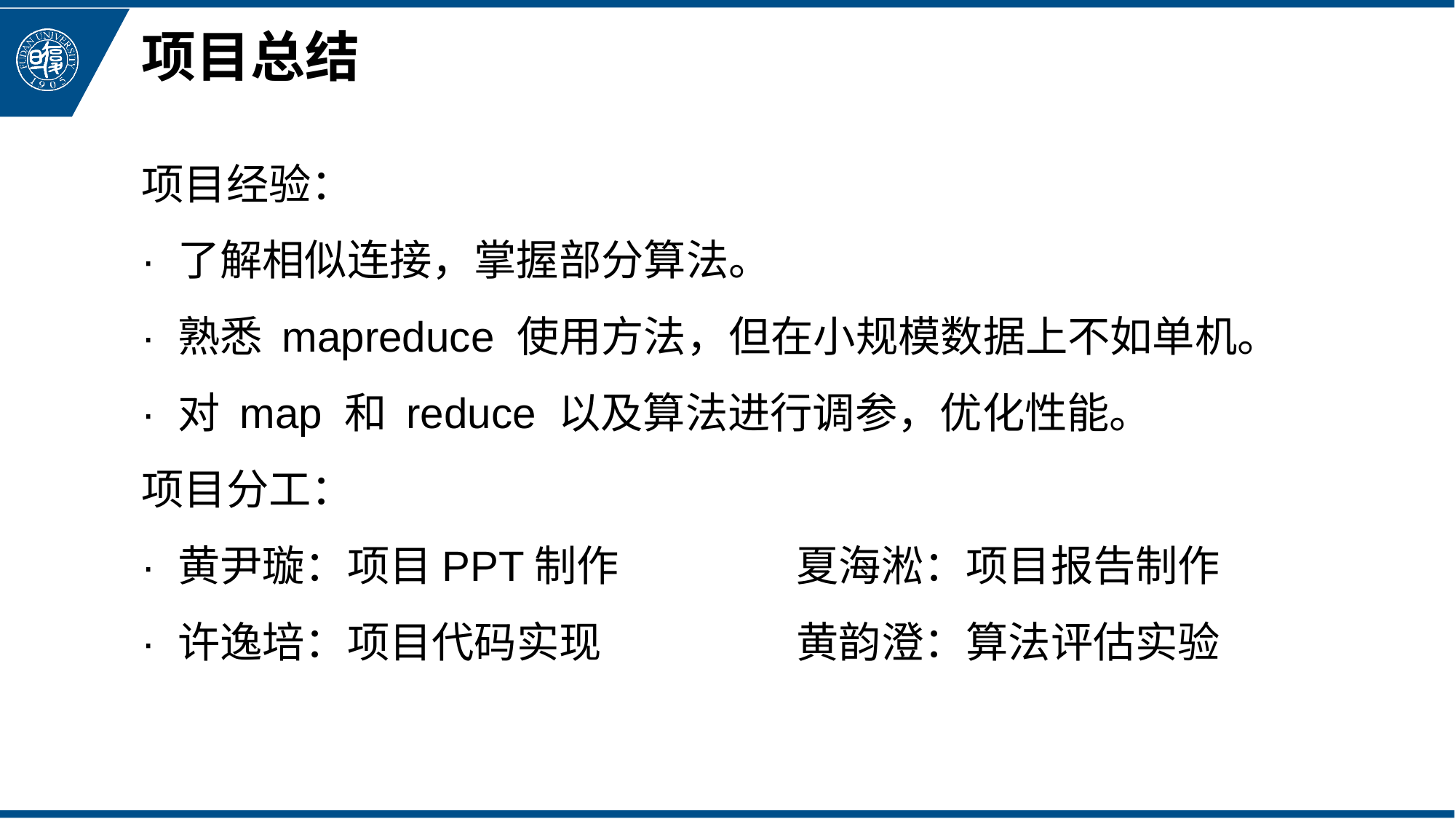

项目总结

项目经验：
· 了解相似连接，掌握部分算法。
· 熟悉 mapreduce 使用方法，但在小规模数据上不如单机。
· 对 map 和 reduce 以及算法进行调参，优化性能。
项目分工：
· 黄尹璇：项目PPT制作		夏海淞：项目报告制作
· 许逸培：项目代码实现		黄韵澄：算法评估实验